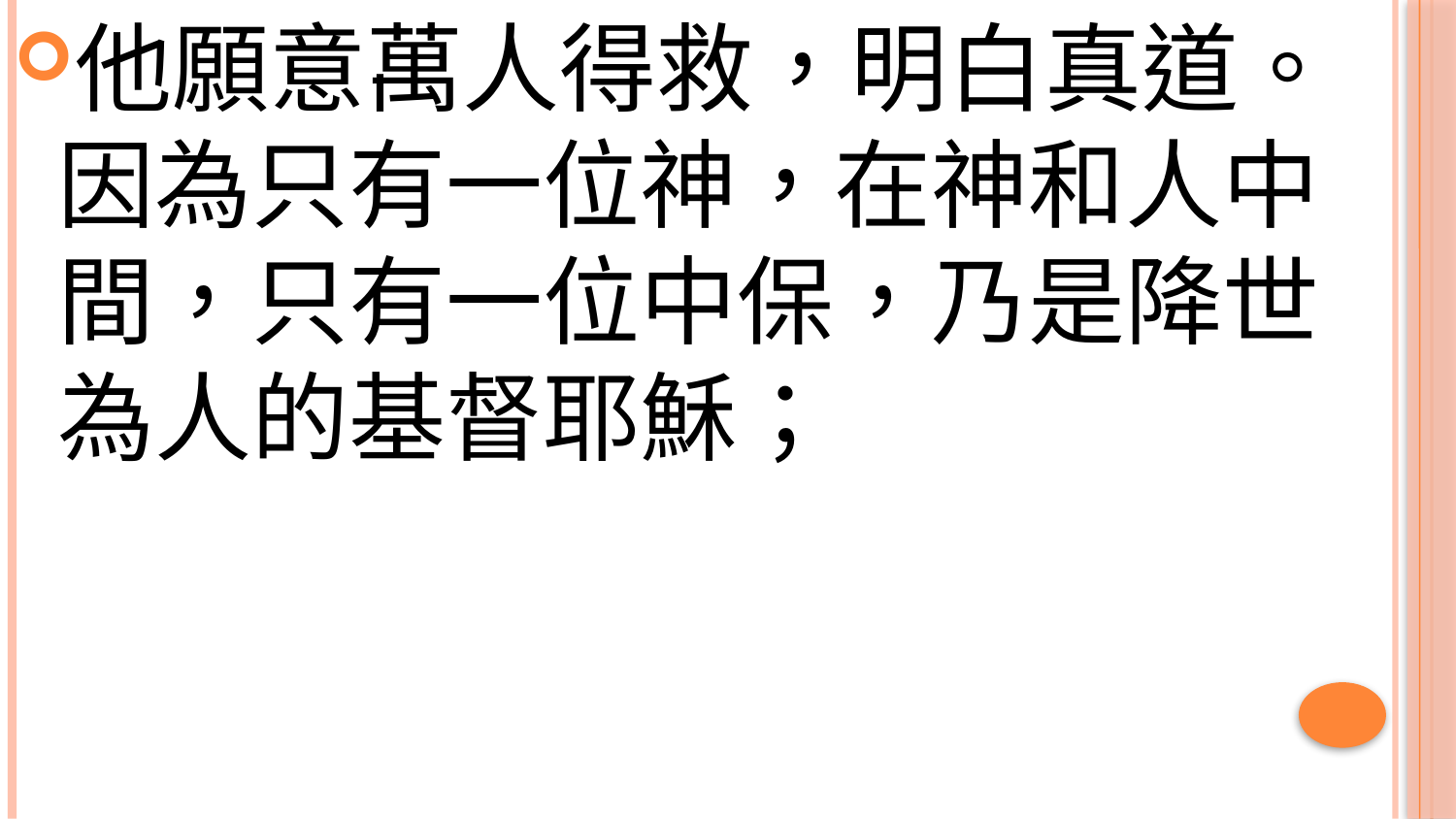

他願意萬人得救，明白真道。 因為只有一位神，在神和人中間，只有一位中保，乃是降世為人的基督耶穌；